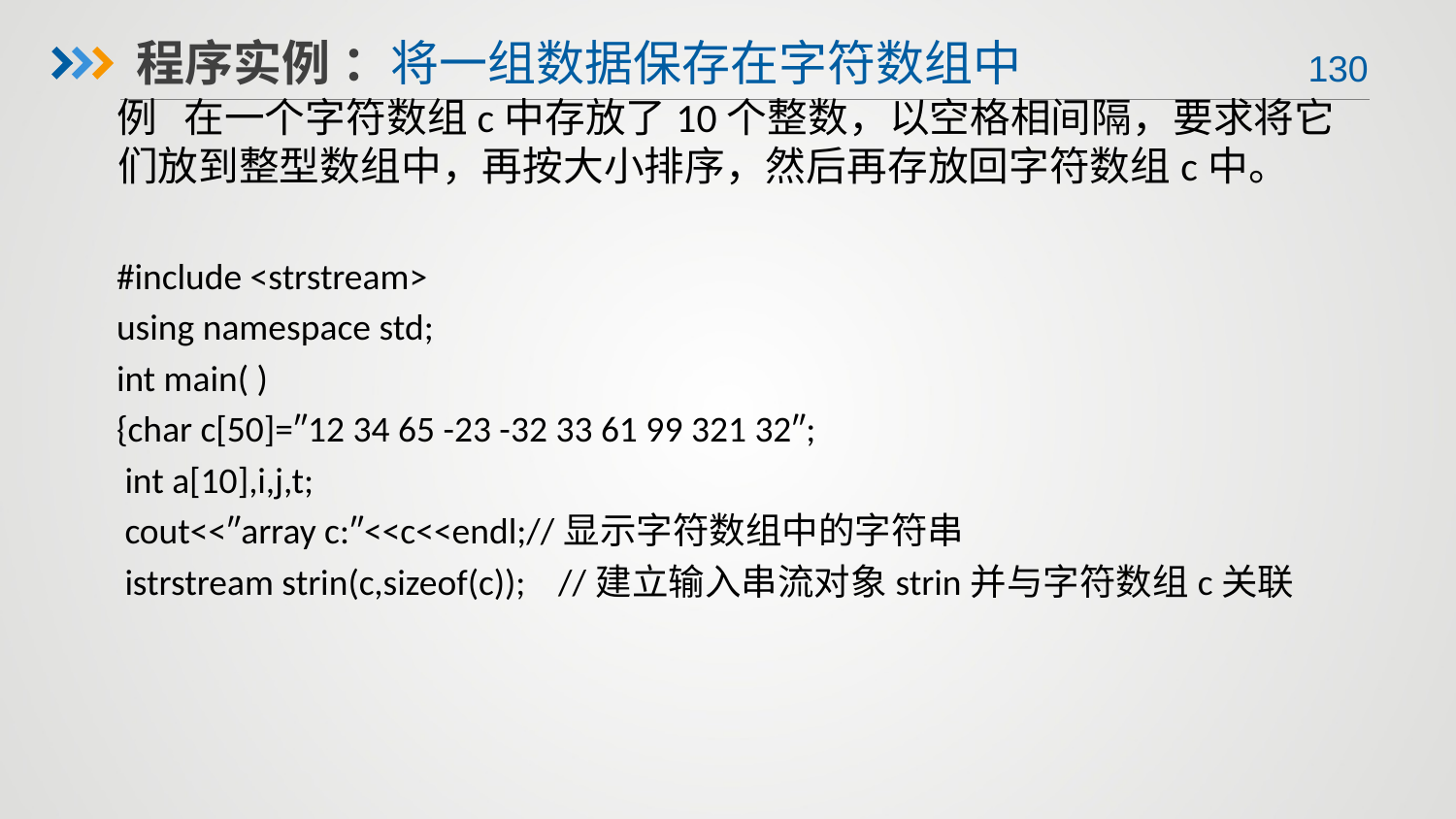

程序实例 ：将一组数据保存在字符数组中
例   在一个字符数组c中存放了10个整数，以空格相间隔，要求将它们放到整型数组中，再按大小排序，然后再存放回字符数组c中。

#include <strstream>
using namespace std;
int main( )
{char c[50]=″12 34 65 -23 -32 33 61 99 321 32″;
 int a[10],i,j,t;
 cout<<″array c:″<<c<<endl;//显示字符数组中的字符串
 istrstream strin(c,sizeof(c));    //建立输入串流对象strin并与字符数组c关联